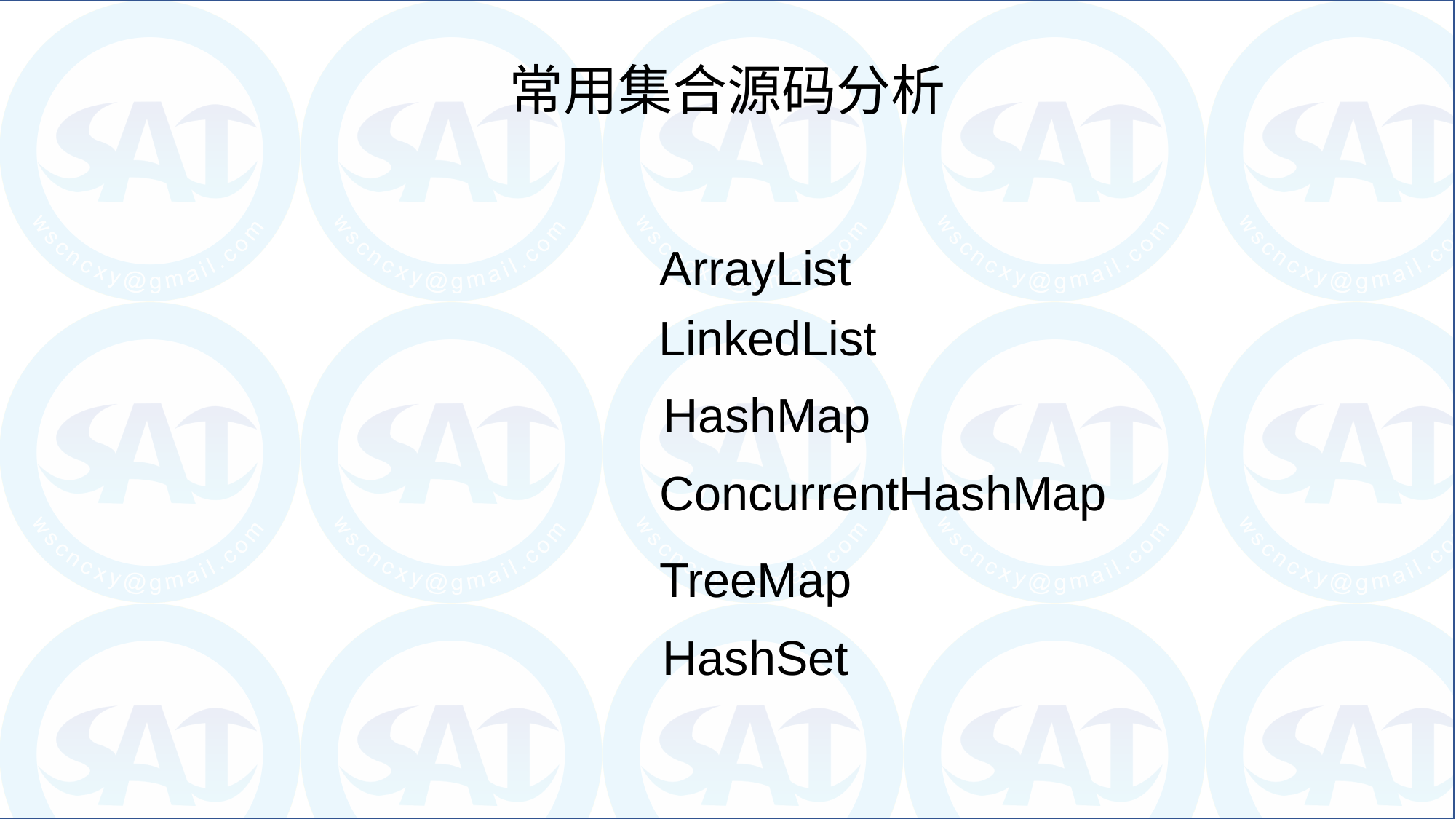

常用集合源码分析
ArrayList
LinkedList
HashMap
ConcurrentHashMap
TreeMap
HashSet